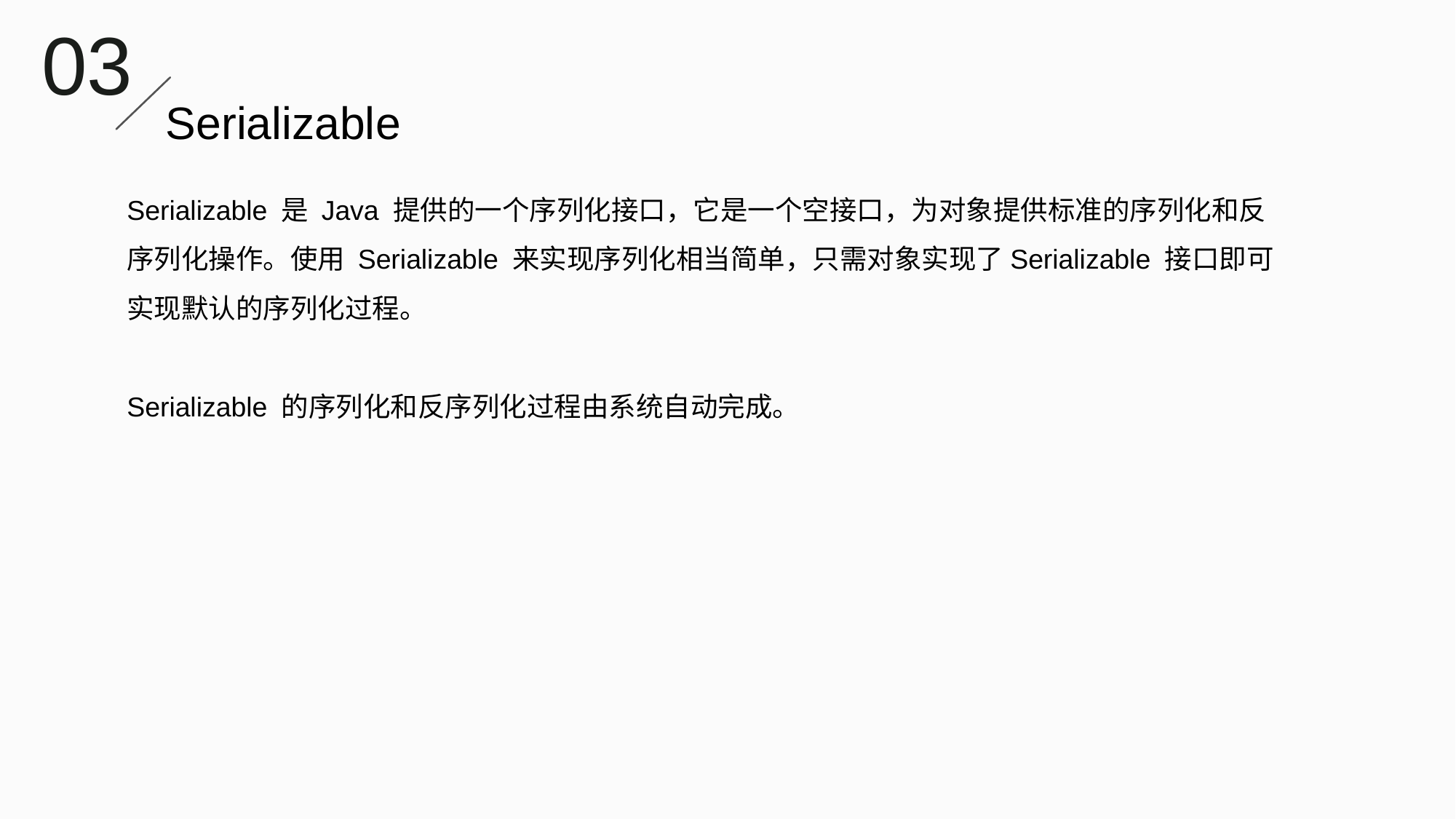

03
Serializable
Serializable 是 Java 提供的一个序列化接口，它是一个空接口，为对象提供标准的序列化和反序列化操作。使用 Serializable 来实现序列化相当简单，只需对象实现了Serializable 接口即可实现默认的序列化过程。

Serializable 的序列化和反序列化过程由系统自动完成。